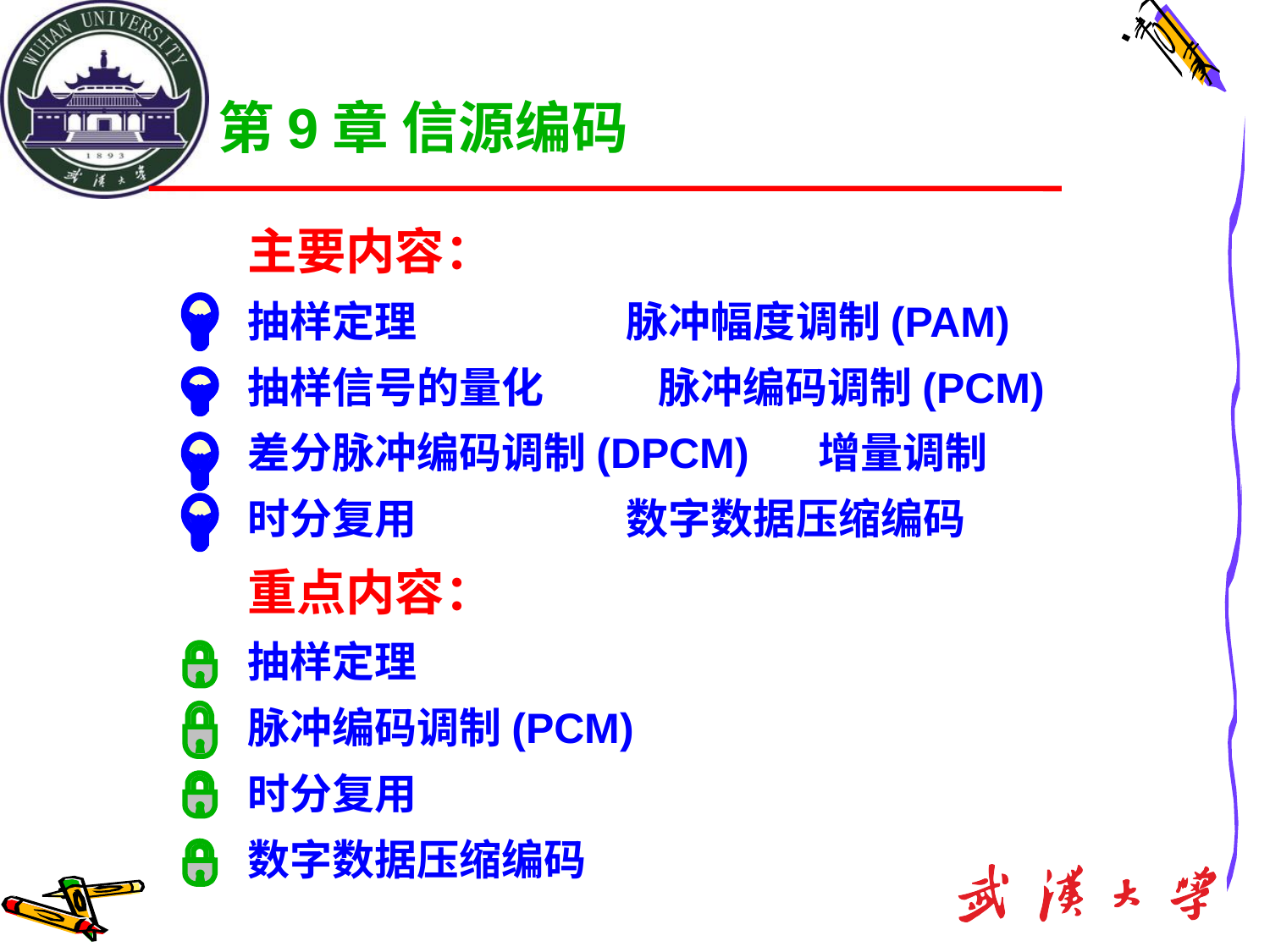

# 第9章 信源编码
主要内容：
抽样定理                      脉冲幅度调制(PAM)
抽样信号的量化            脉冲编码调制(PCM)
差分脉冲编码调制(DPCM)     增量调制
时分复用                      数字数据压缩编码
重点内容：
抽样定理
脉冲编码调制(PCM)
时分复用
数字数据压缩编码